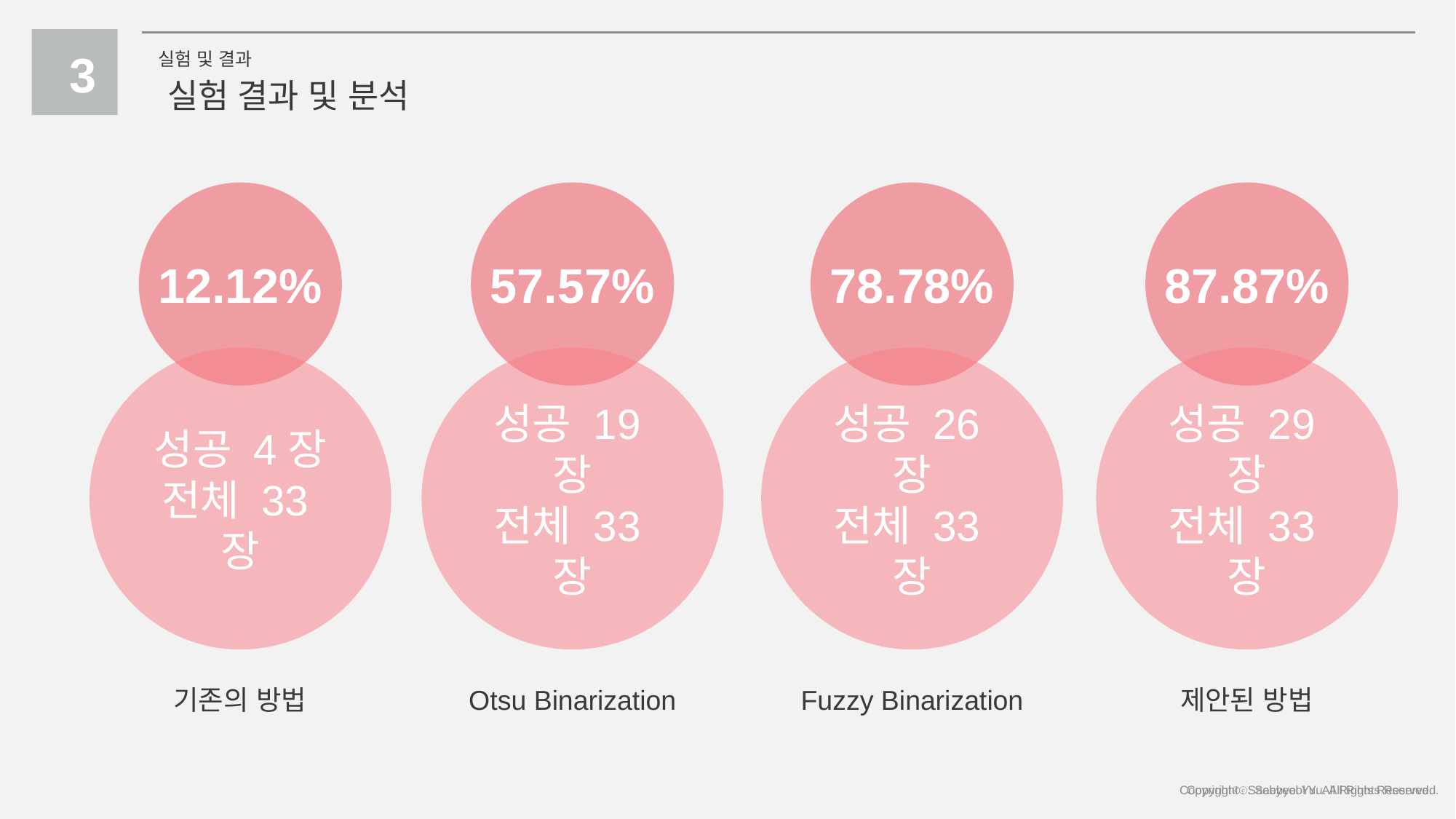

3
실험 및 결과
실험 결과 및 분석

12.12%
성공 4장
전체 33장
기존의 방법

57.57%
성공 19장
전체 33장
Otsu Binarization

78.78%
성공 26장
전체 33장
Fuzzy Binarization

87.87%
성공 29장
전체 33장
제안된 방법
Copyrightⓒ. Saebyeol Yu. All Rights Reserved.